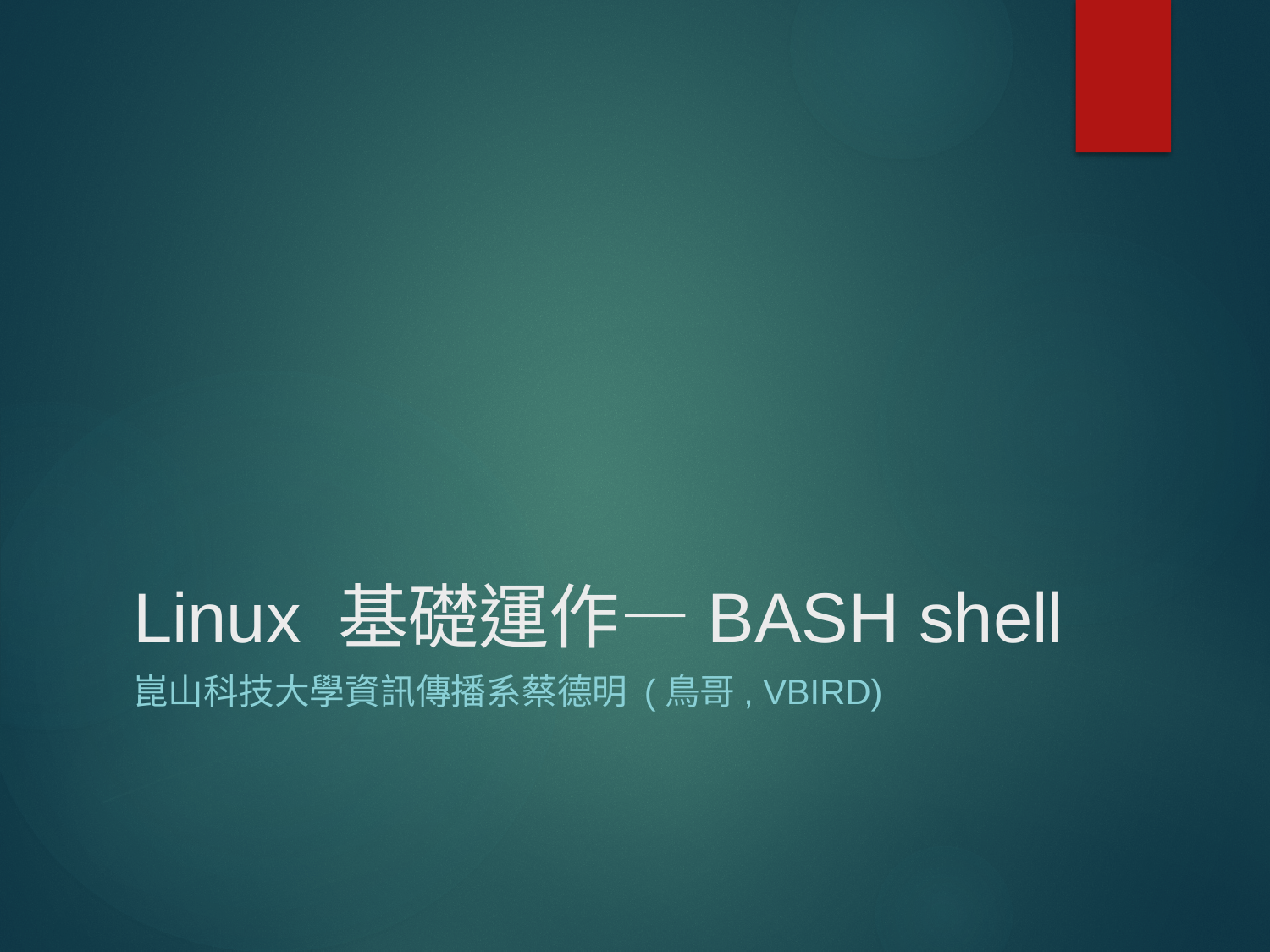

# Linux 基礎運作—BASH shell
崑山科技大學資訊傳播系蔡德明 (鳥哥, VBird)